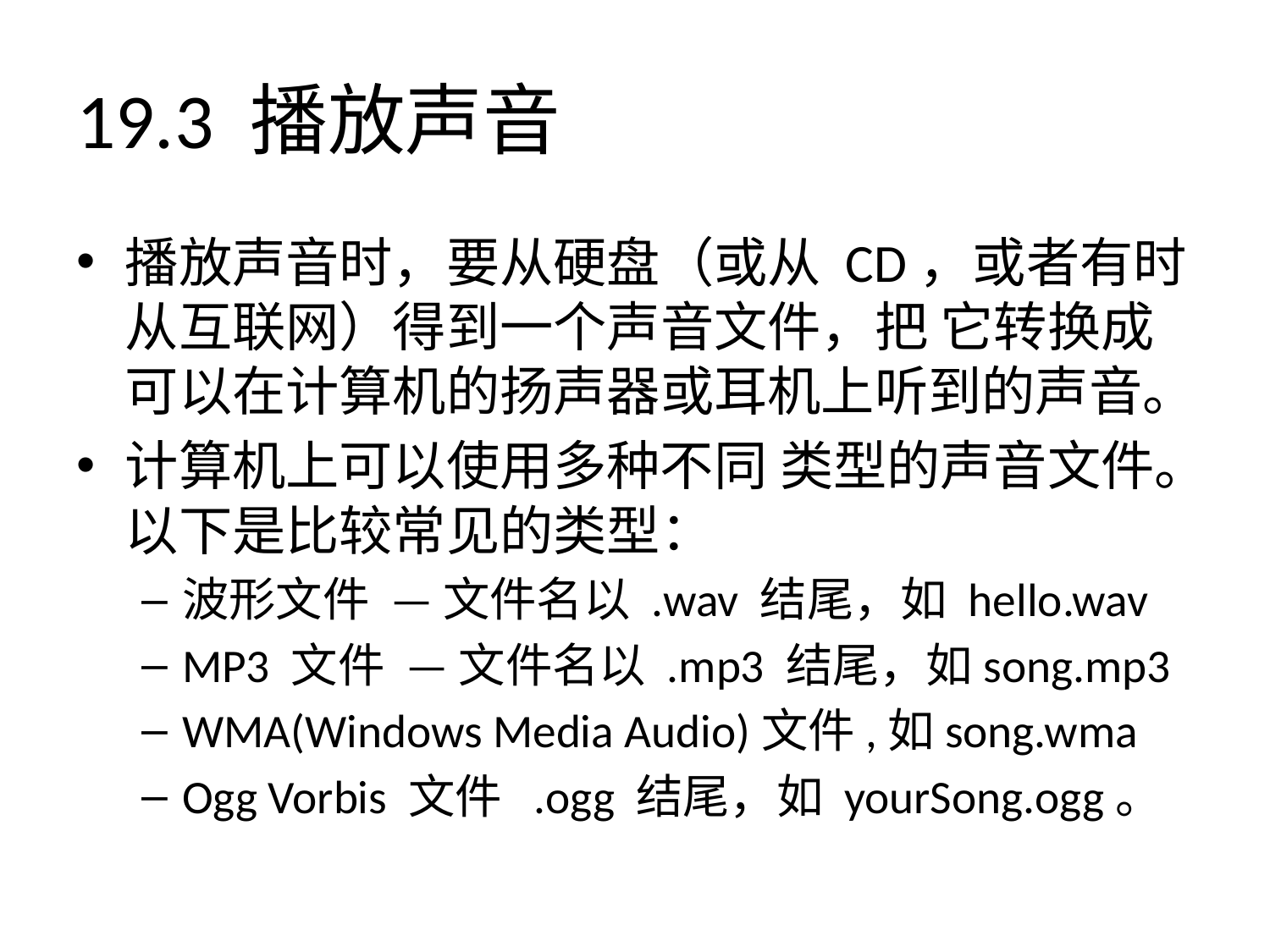

# 19.3 播放声音
播放声音时，要从硬盘（或从 CD，或者有时从互联网）得到一个声音文件，把 它转换成可以在计算机的扬声器或耳机上听到的声音。
计算机上可以使用多种不同 类型的声音文件。以下是比较常见的类型：
波形文件 —文件名以 .wav 结尾，如 hello.wav
MP3 文件 —文件名以 .mp3 结尾，如song.mp3
WMA(Windows Media Audio)文件,如song.wma
Ogg Vorbis 文件  .ogg 结尾，如 yourSong.ogg。